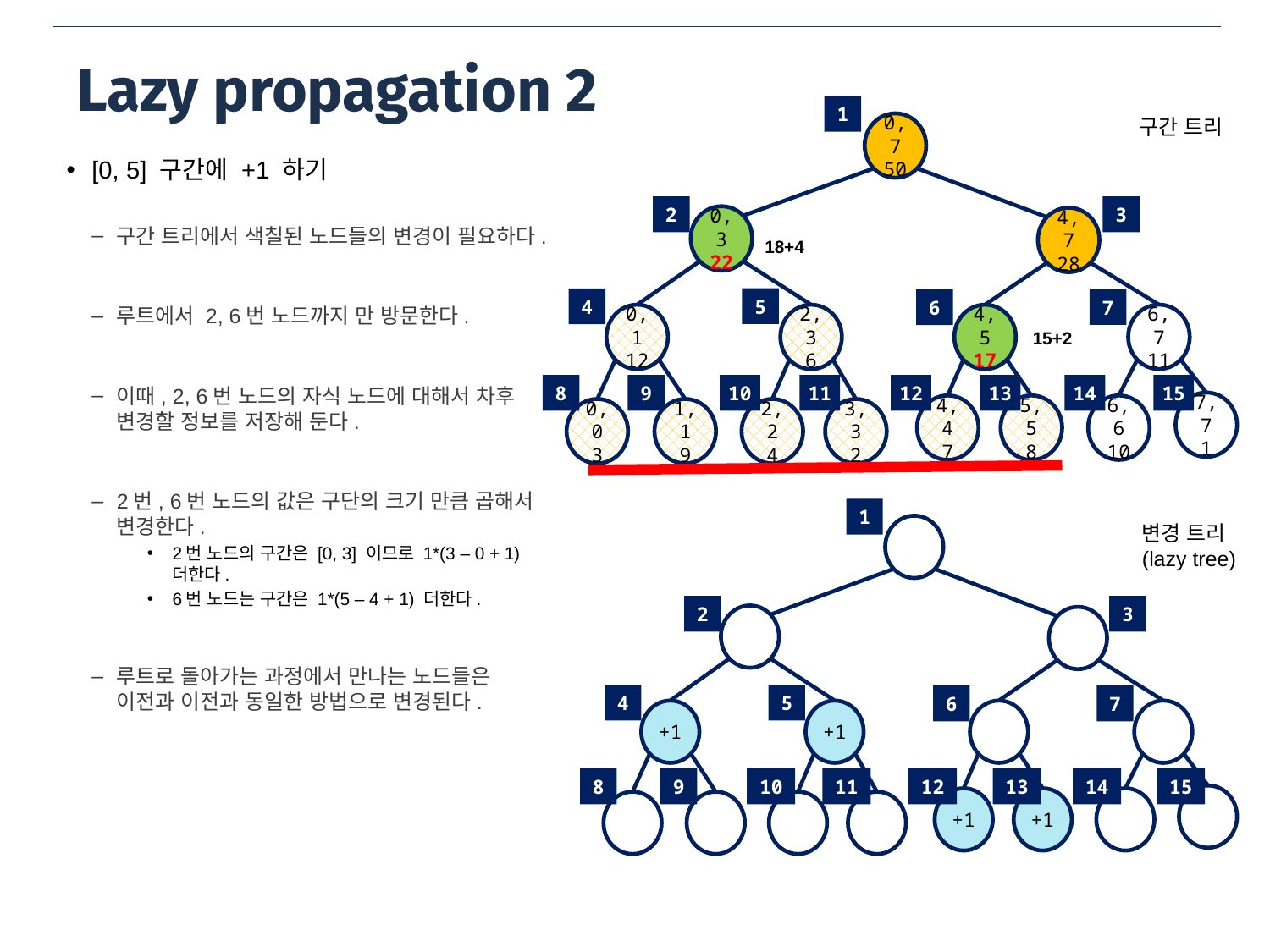

# Lazy propagation 2
1
0,7
50
2
3
0,3
22
4,7
28
5
4
7
6
6,7
11
0,1
12
2,3
6
4,5
17
8
9
10
11
12
13
14
15
7,7
1
6,6
10
5,5
8
4,4
7
2,2
4
3,3
2
1,1
9
0,0
3
구간 트리
[0, 5] 구간에 +1 하기

구간 트리에서 색칠된 노드들의 변경이 필요하다.

루트에서 2, 6번 노드까지 만 방문한다.

이때, 2, 6번 노드의 자식 노드에 대해서 차후 변경할 정보를 저장해 둔다.

2번, 6번 노드의 값은 구단의 크기 만큼 곱해서 변경한다.
2번 노드의 구간은 [0, 3] 이므로 1*(3 – 0 + 1) 더한다.
6번 노드는 구간은 1*(5 – 4 + 1) 더한다.

루트로 돌아가는 과정에서 만나는 노드들은 이전과 이전과 동일한 방법으로 변경된다.

18+4
15+2
1

2
3

5
4
7
6

+1
+1

8
9
10
11
12
13
14
15

+1
+1

변경 트리
(lazy tree)